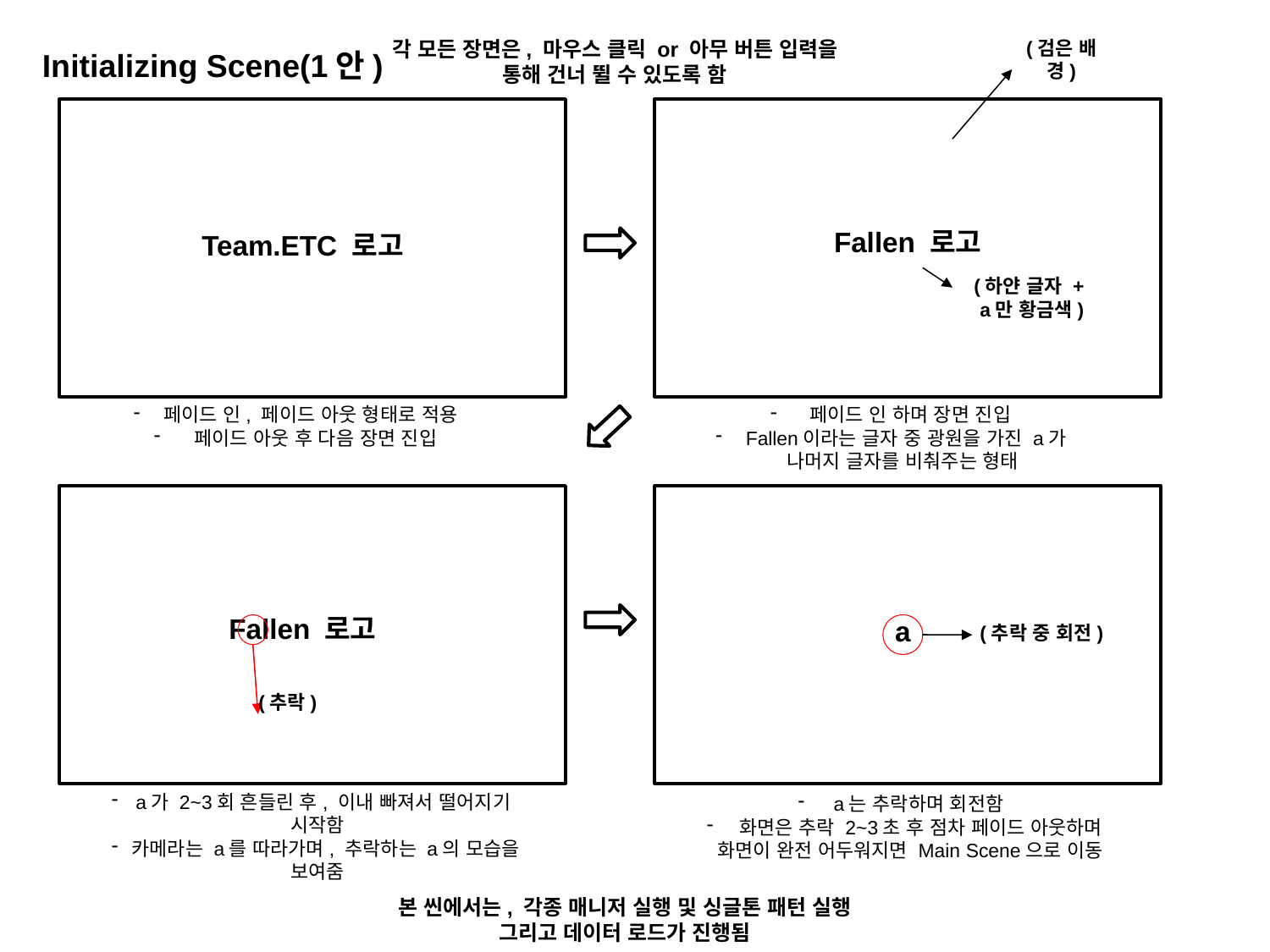

각 모든 장면은, 마우스 클릭 or 아무 버튼 입력을 통해 건너 뛸 수 있도록 함
(검은 배경)
Initializing Scene(1안)

Fallen 로고
Team.ETC 로고

(하얀 글자 +
a만 황금색)
페이드 인, 페이드 아웃 형태로 적용
 페이드 아웃 후 다음 장면 진입
 페이드 인 하며 장면 진입
Fallen이라는 글자 중 광원을 가진 a가
나머지 글자를 비춰주는 형태

Fallen 로고

a

(추락 중 회전)
(추락)
 a가 2~3회 흔들린 후, 이내 빠져서 떨어지기 시작함
 카메라는 a를 따라가며, 추락하는 a의 모습을 보여줌
 a는 추락하며 회전함
 화면은 추락 2~3초 후 점차 페이드 아웃하며
화면이 완전 어두워지면 Main Scene으로 이동
본 씬에서는, 각종 매니저 실행 및 싱글톤 패턴 실행
그리고 데이터 로드가 진행됨